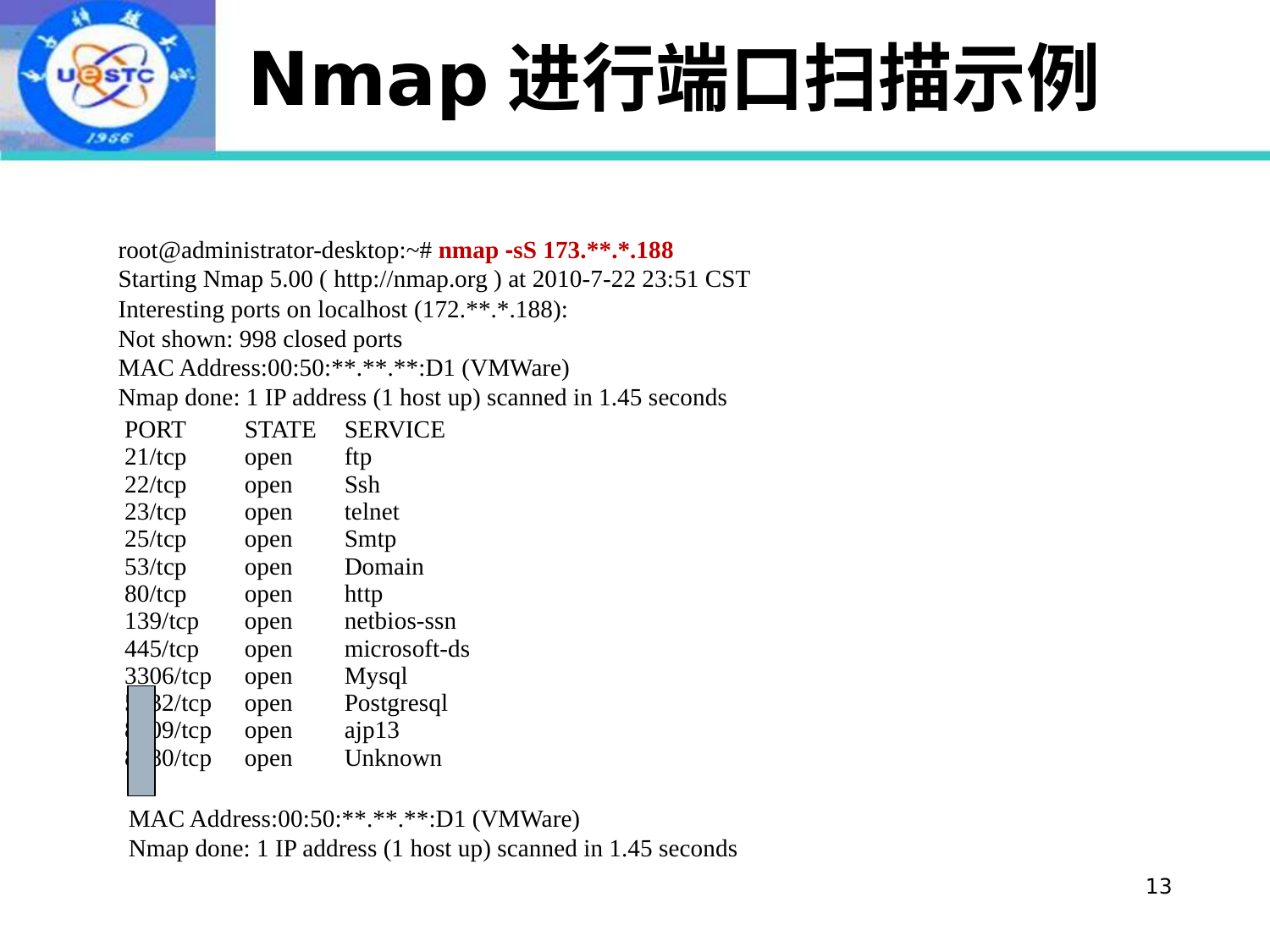

# Nmap进行端口扫描示例
root@administrator-desktop:~# nmap -sS 173.**.*.188
Starting Nmap 5.00 ( http://nmap.org ) at 2010-7-22 23:51 CST
Interesting ports on localhost (172.**.*.188):
Not shown: 998 closed ports
MAC Address:00:50:**.**.**:D1 (VMWare)
Nmap done: 1 IP address (1 host up) scanned in 1.45 seconds
| PORT | STATE | SERVICE |
| --- | --- | --- |
| 21/tcp | open | ftp |
| 22/tcp | open | Ssh |
| 23/tcp | open | telnet |
| 25/tcp | open | Smtp |
| 53/tcp | open | Domain |
| 80/tcp | open | http |
| 139/tcp | open | netbios-ssn |
| 445/tcp | open | microsoft-ds |
| 3306/tcp | open | Mysql |
| 5432/tcp | open | Postgresql |
| 8009/tcp | open | ajp13 |
| 8180/tcp | open | Unknown |

MAC Address:00:50:**.**.**:D1 (VMWare)
Nmap done: 1 IP address (1 host up) scanned in 1.45 seconds
13